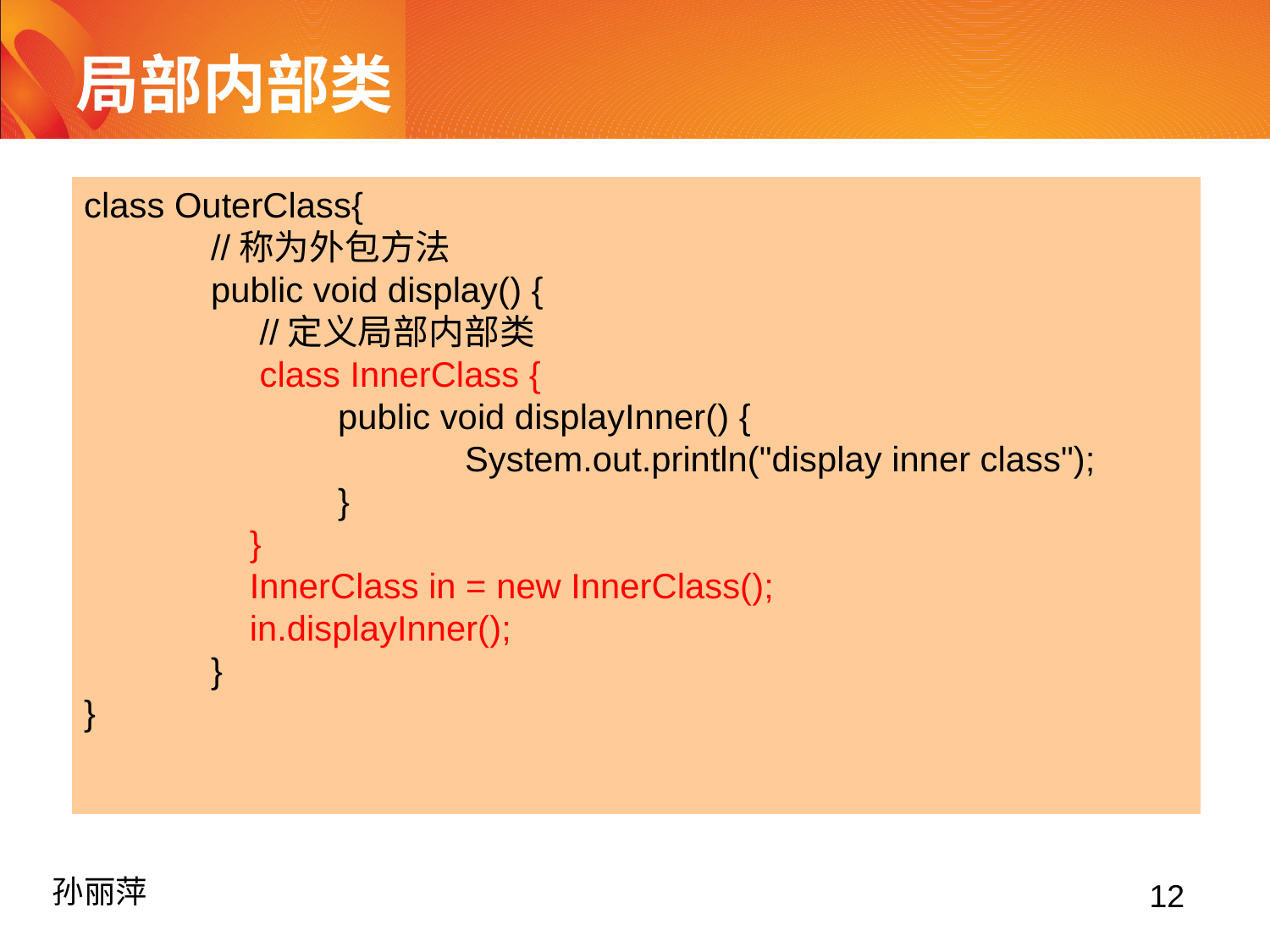

# 局部内部类

class OuterClass{
	//称为外包方法
	public void display() {
	     //定义局部内部类
	     class InnerClass {
		public void displayInner() {
			System.out.println("display inner class");
		}
	    }
	    InnerClass in = new InnerClass();
	    in.displayInner();
	}
}